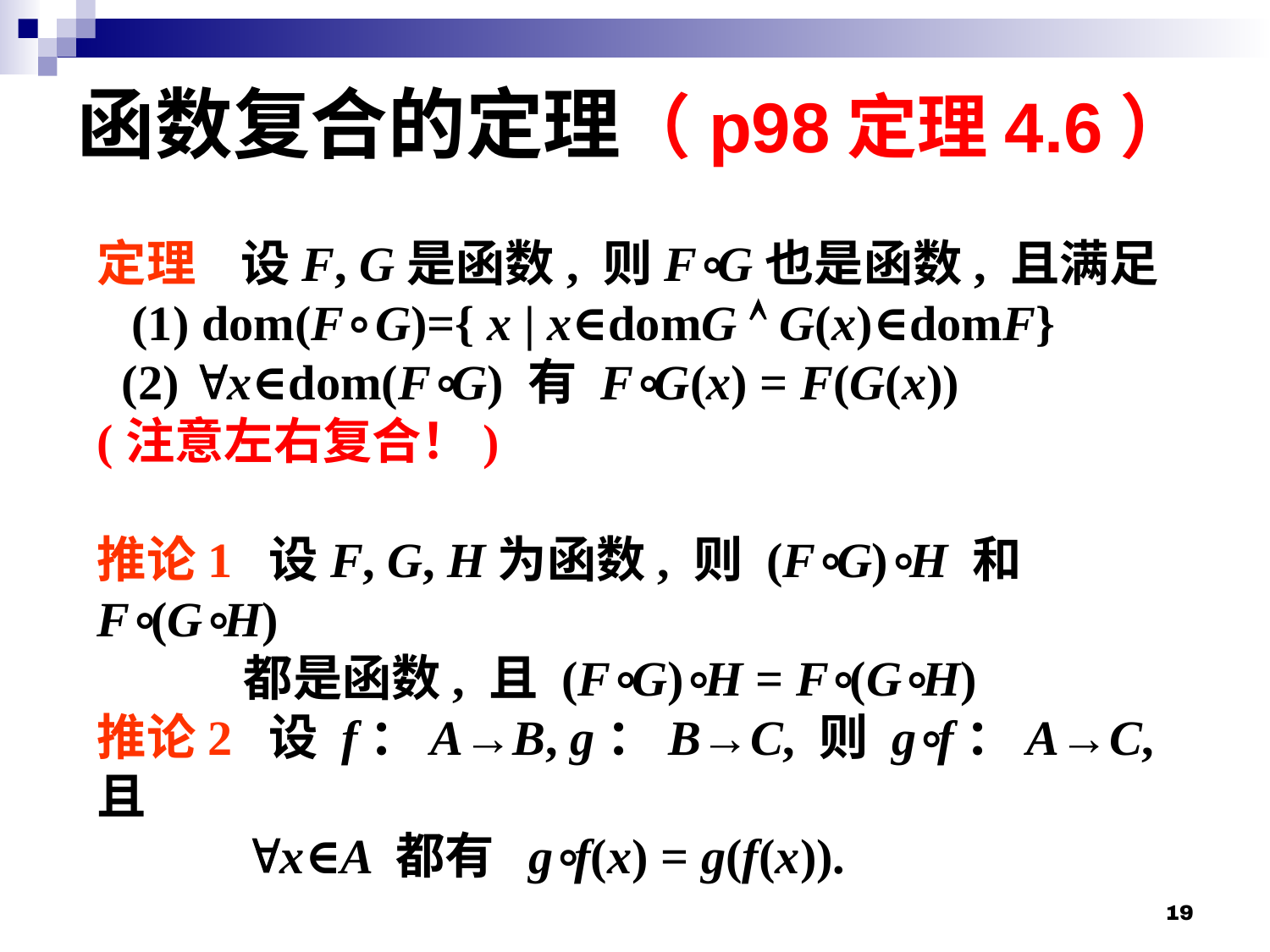

# 函数复合的定理（p98定理4.6）
定理    设F, G是函数, 则F∘G也是函数, 且满足
  (1) dom(F∘G)={ x | x∈domG ∧ G(x)∈domF}
  (2) ∀x∈dom(F∘G) 有 F∘G(x) = F(G(x))
(注意左右复合！)
推论1  设F, G, H为函数, 则 (F∘G)∘H 和 F∘(G∘H)
            都是函数, 且 (F∘G)∘H = F∘(G∘H)
推论2  设 f：A→B, g：B→C, 则 g∘f：A→C, 且
            ∀x∈A 都有  g∘f(x) = g(f(x)).

19